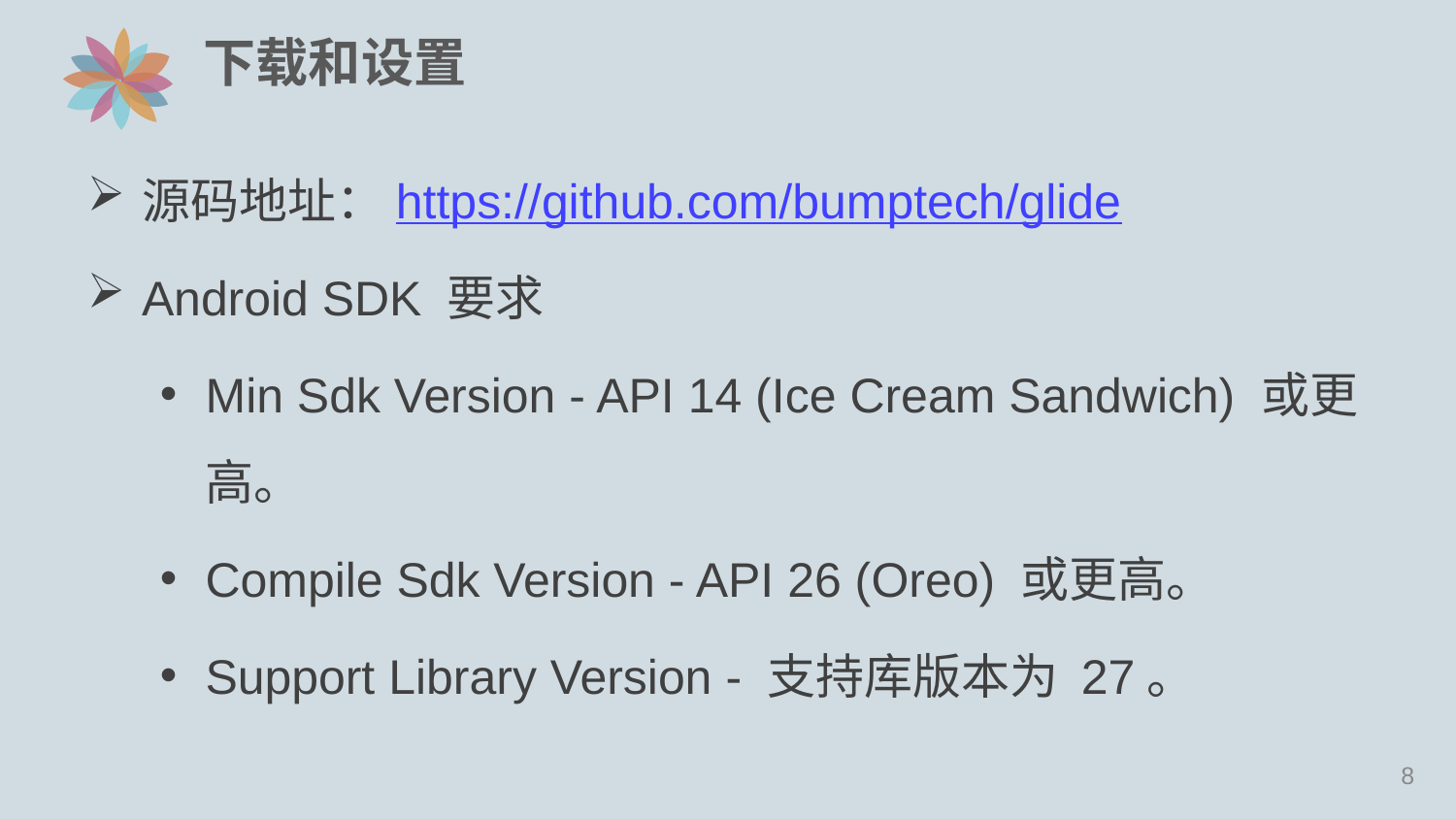

# 下载和设置
源码地址：https://github.com/bumptech/glide
Android SDK 要求
Min Sdk Version - API 14 (Ice Cream Sandwich) 或更高。
Compile Sdk Version - API 26 (Oreo) 或更高。
Support Library Version - 支持库版本为 27。

8